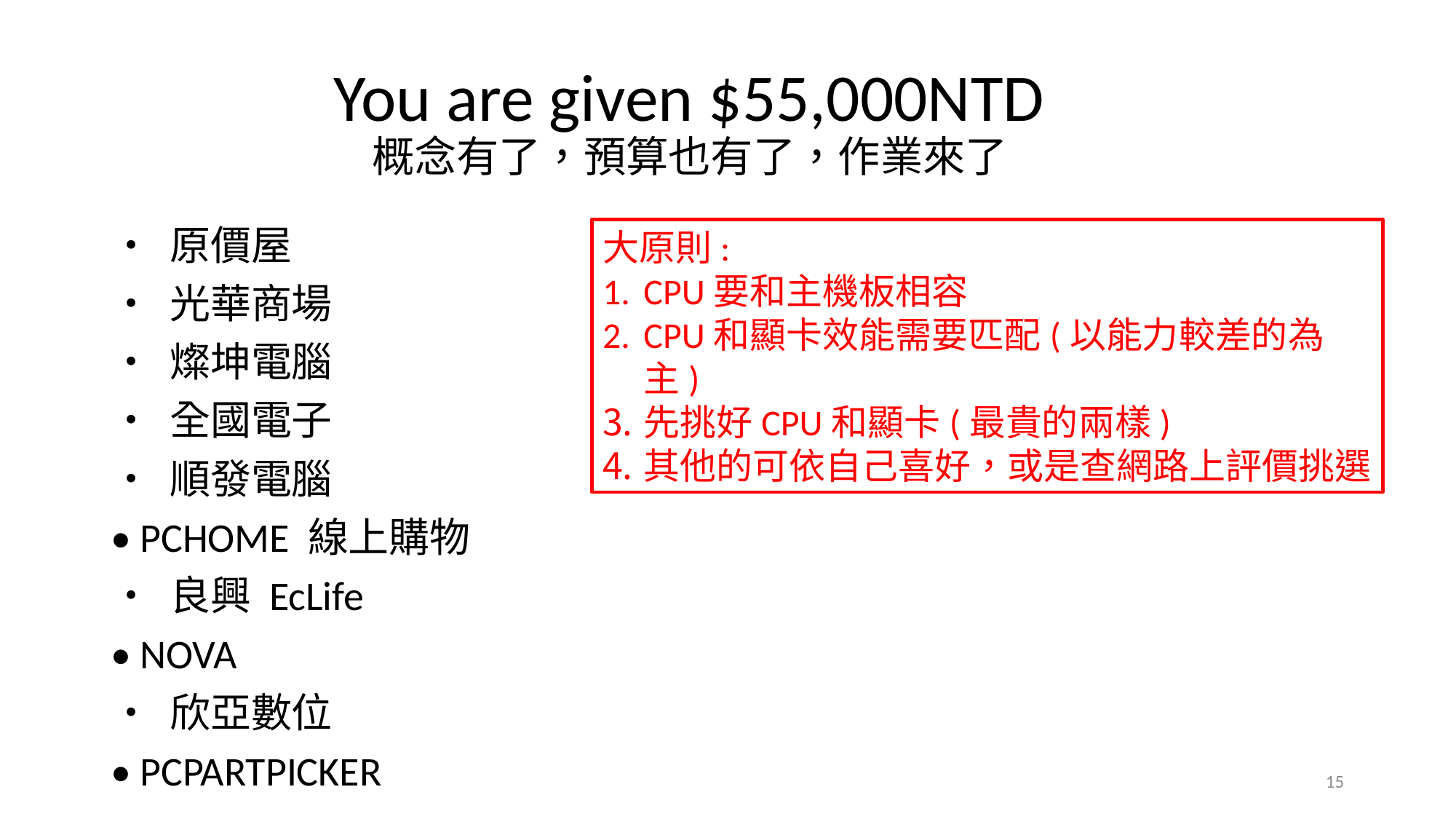

# You are given $55,000NTD 概念有了，預算也有了，作業來了
• 原價屋
• 光華商場
• 燦坤電腦
• 全國電子
• 順發電腦
• PCHOME 線上購物
• 良興 EcLife
• NOVA
• 欣亞數位
• PCPARTPICKER
大原則:
CPU要和主機板相容
CPU和顯卡效能需要匹配(以能力較差的為主)
先挑好CPU和顯卡(最貴的兩樣)
其他的可依自己喜好，或是查網路上評價挑選
15